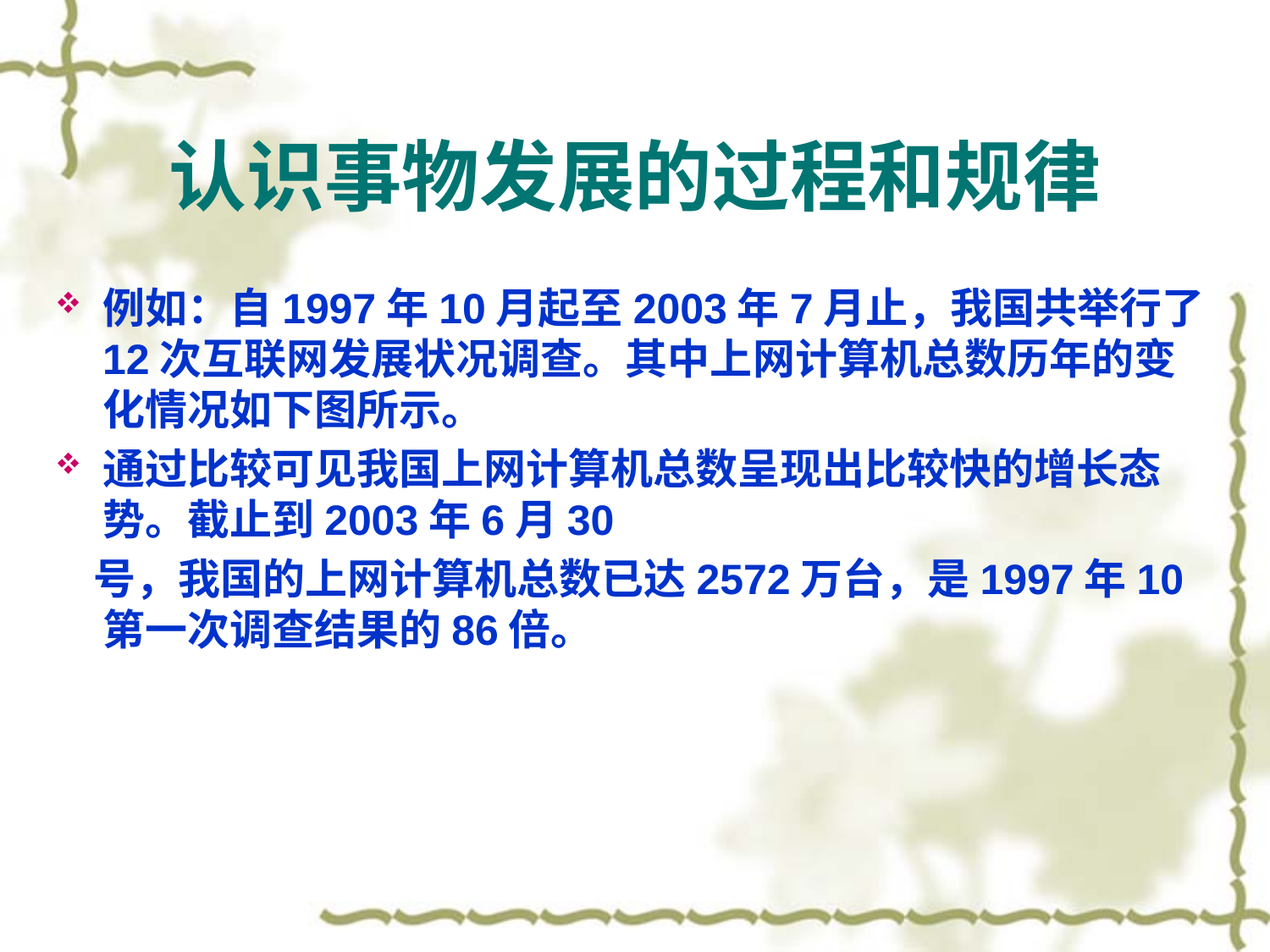

认识事物发展的过程和规律
例如：自1997年10月起至2003年7月止，我国共举行了12次互联网发展状况调查。其中上网计算机总数历年的变化情况如下图所示。
通过比较可见我国上网计算机总数呈现出比较快的增长态势。截止到2003年6月30
   号，我国的上网计算机总数已达2572万台，是1997年10第一次调查结果的86倍。